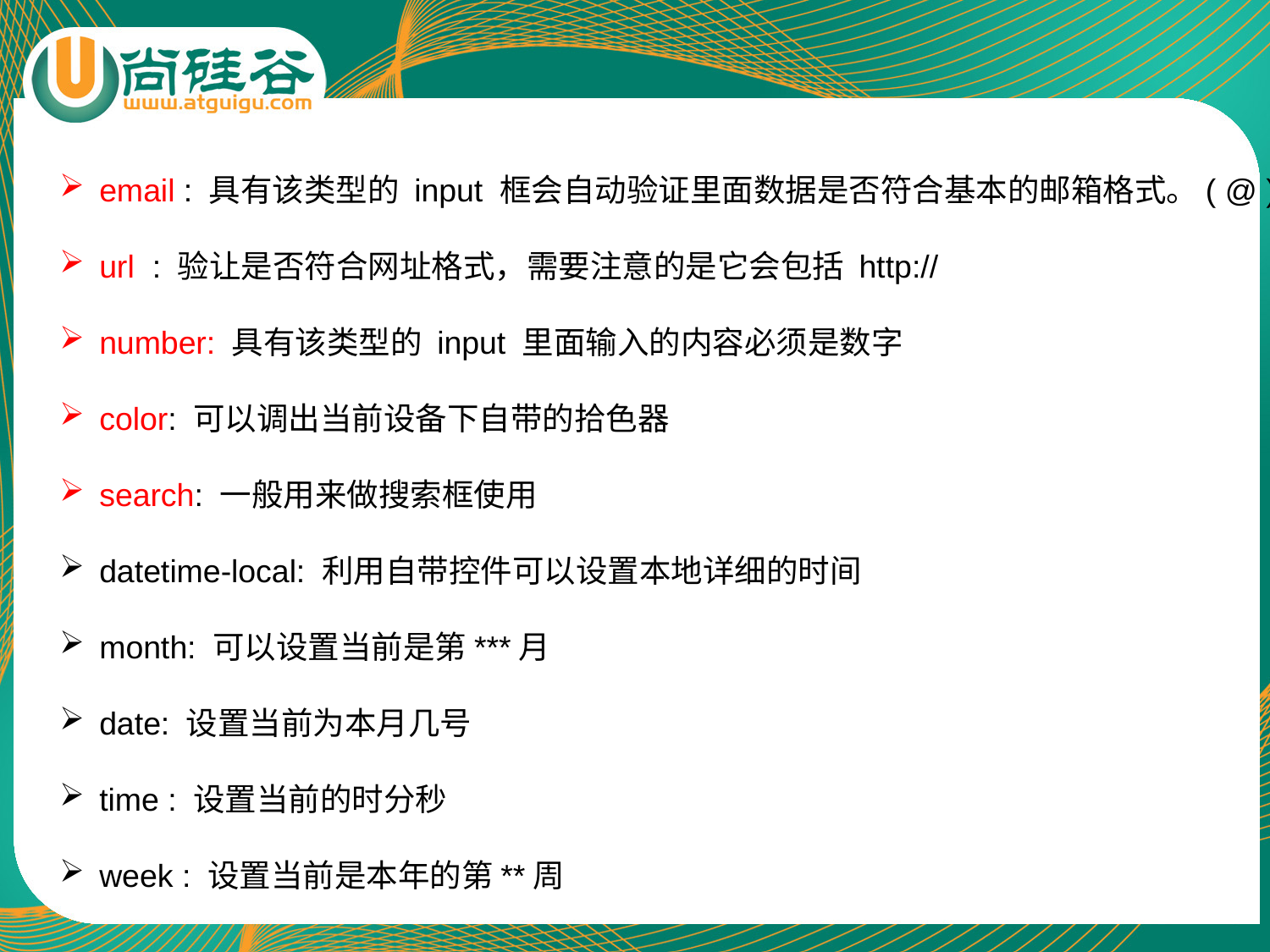

email : 具有该类型的 input 框会自动验证里面数据是否符合基本的邮箱格式。( @ )
url  : 验让是否符合网址格式，需要注意的是它会包括 http://
number: 具有该类型的 input 里面输入的内容必须是数字
color: 可以调出当前设备下自带的拾色器
search: 一般用来做搜索框使用
datetime-local: 利用自带控件可以设置本地详细的时间
month: 可以设置当前是第***月
date: 设置当前为本月几号
time : 设置当前的时分秒
week : 设置当前是本年的第**周